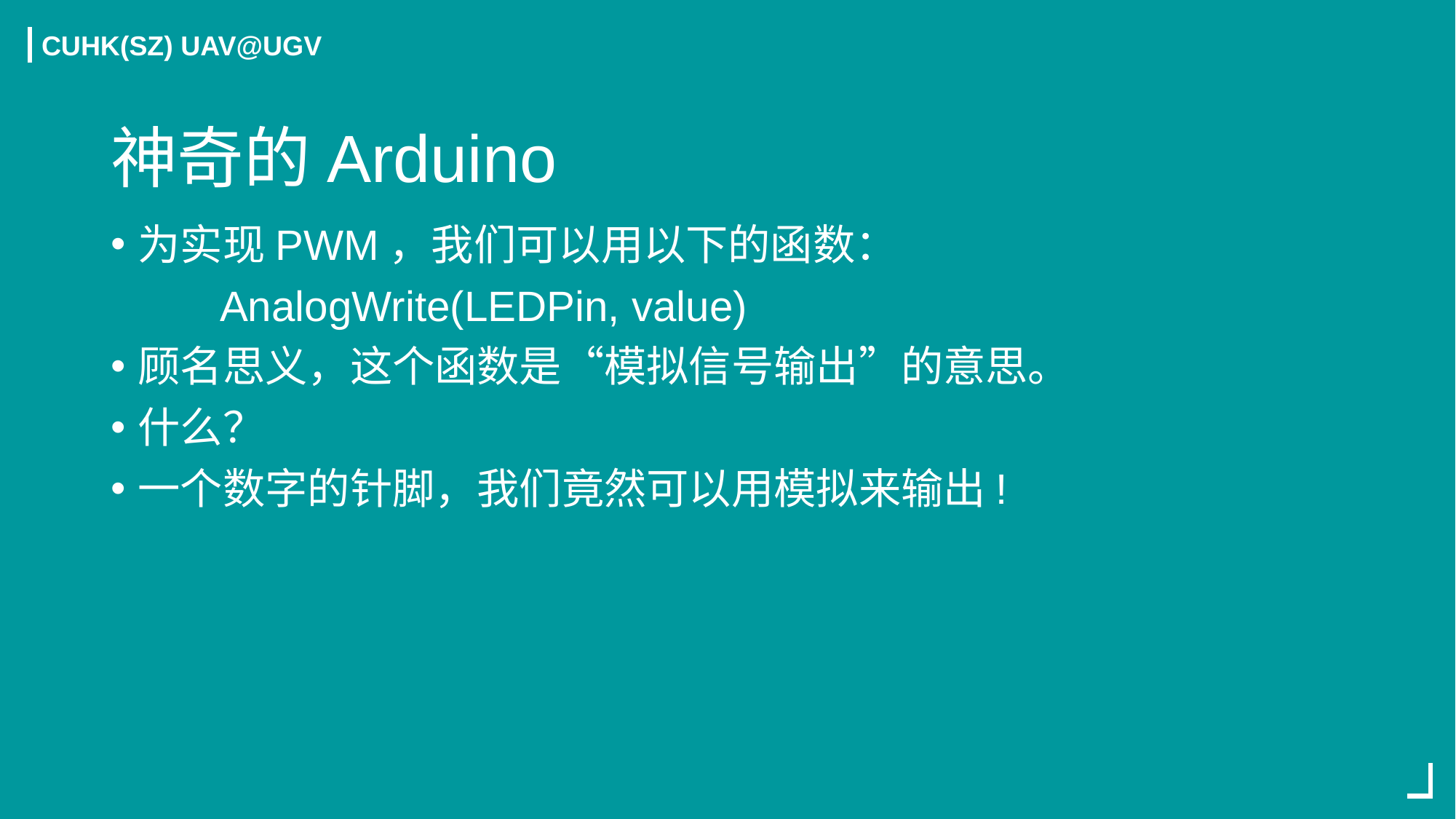

# 神奇的Arduino
为实现PWM，我们可以用以下的函数：
	AnalogWrite(LEDPin, value)
顾名思义，这个函数是“模拟信号输出”的意思。
什么？
一个数字的针脚，我们竟然可以用模拟来输出!